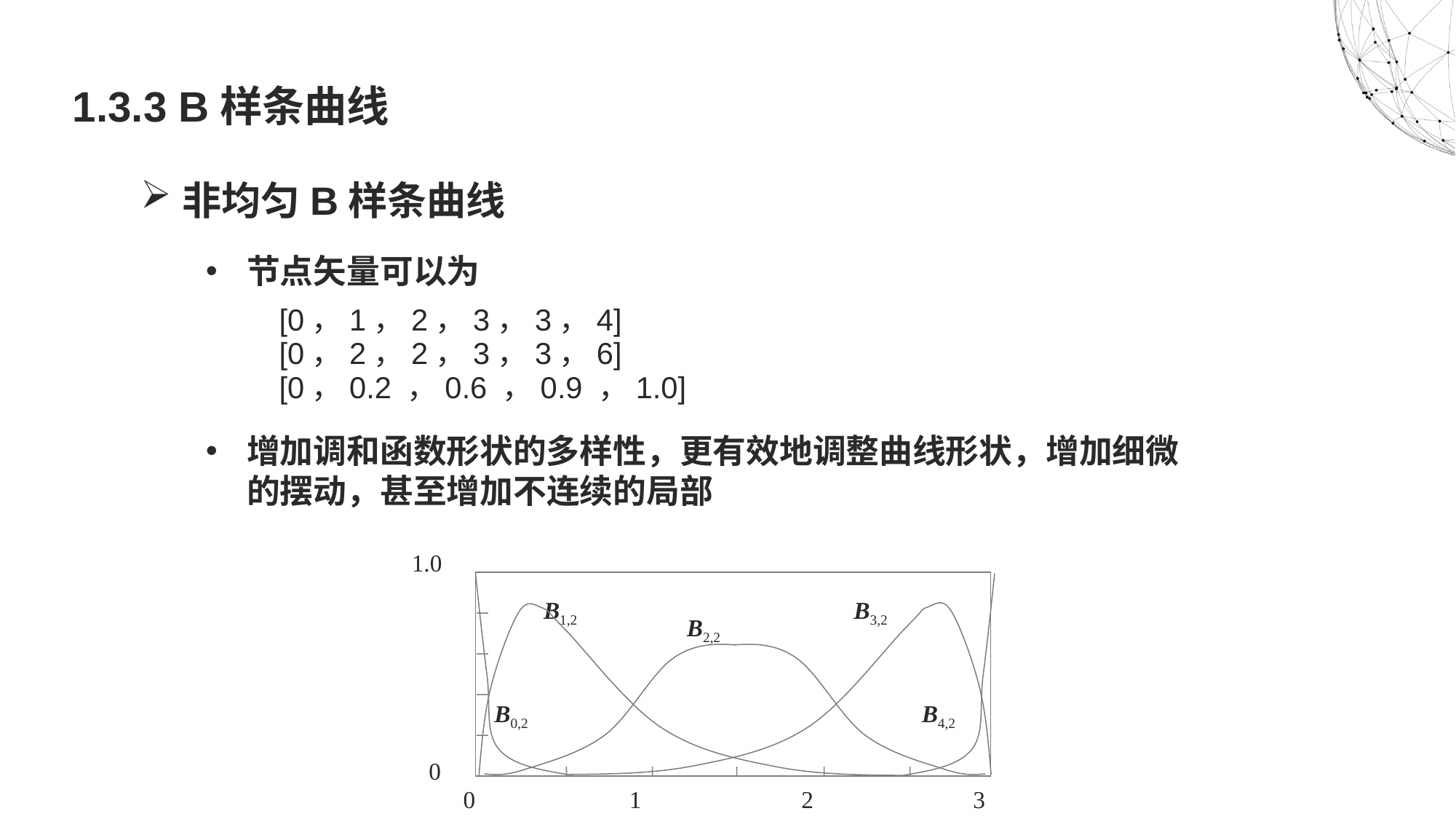

# 1.3.3 B样条曲线
非均匀B样条曲线
节点矢量可以为
    [0，1，2，3，3，4]
    [0，2，2，3，3，6]
    [0，0.2 ，0.6 ，0.9 ，1.0]
增加调和函数形状的多样性，更有效地调整曲线形状，增加细微的摆动，甚至增加不连续的局部
1.0

0

0
1
2
3

B1,2
B3,2
B2,2

B0,2
B4,2